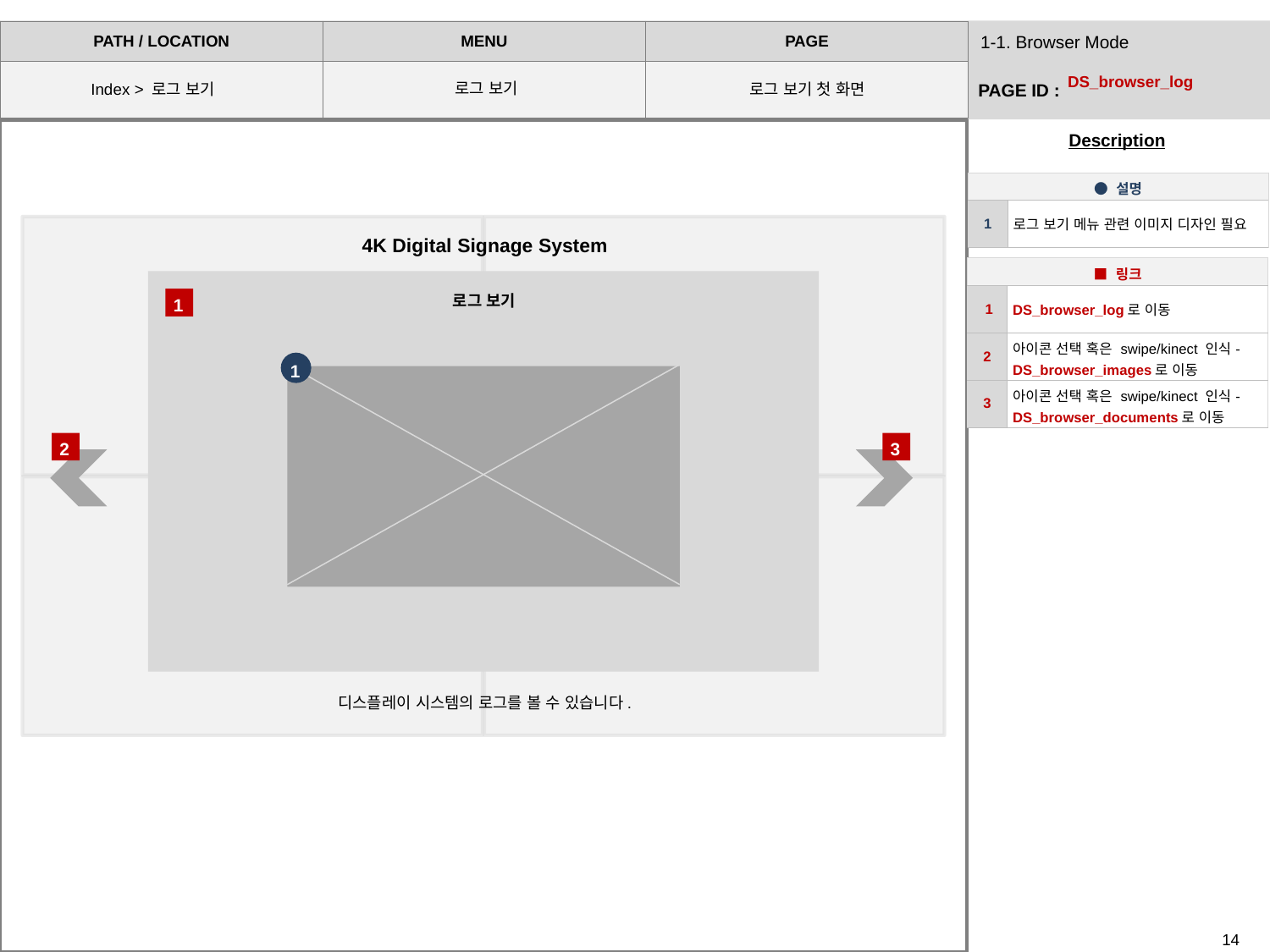

1-1. Browser Mode
DS_browser_log
로그 보기
로그 보기 첫 화면
Index > 로그 보기
| ● 설명 |  |
| --- | --- |
| 1 | 로그 보기 메뉴 관련 이미지 디자인 필요 |

4K Digital Signage System
| ■ 링크 |  |
| --- | --- |
| 1 | DS\_browser\_log로 이동 |
| 2 | 아이콘 선택 혹은 swipe/kinect 인식-DS\_browser\_images로 이동 |
| 3 | 아이콘 선택 혹은 swipe/kinect 인식-DS\_browser\_documents로 이동 |

1

로그 보기
1

2

3

디스플레이 시스템의 로그를 볼 수 있습니다.
14